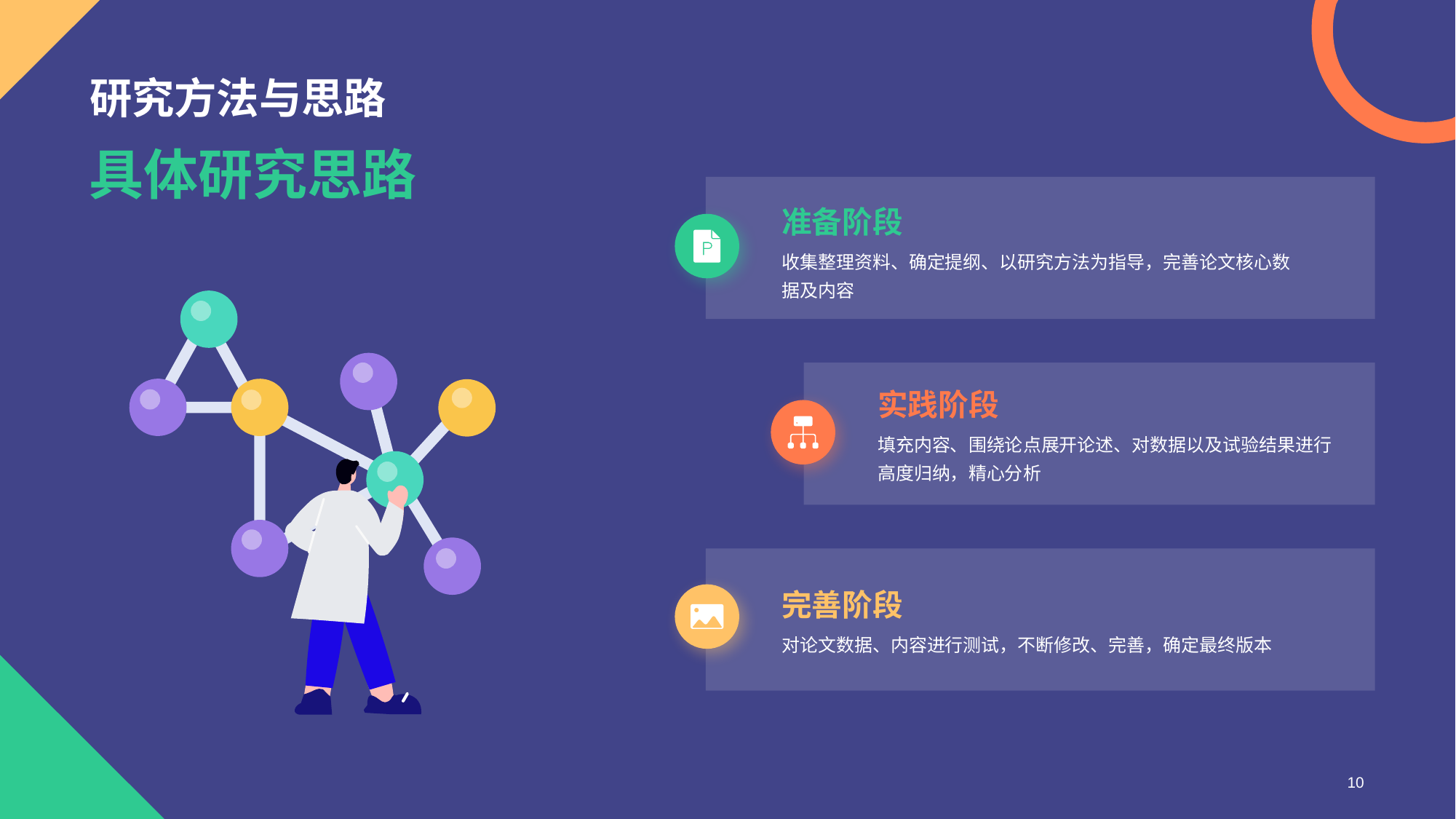

# 研究方法与思路
具体研究思路

准备阶段

收集整理资料、确定提纲、以研究方法为指导，完善论文核心数据及内容

实践阶段

填充内容、围绕论点展开论述、对数据以及试验结果进行高度归纳，精心分析

完善阶段

对论文数据、内容进行测试，不断修改、完善，确定最终版本
10